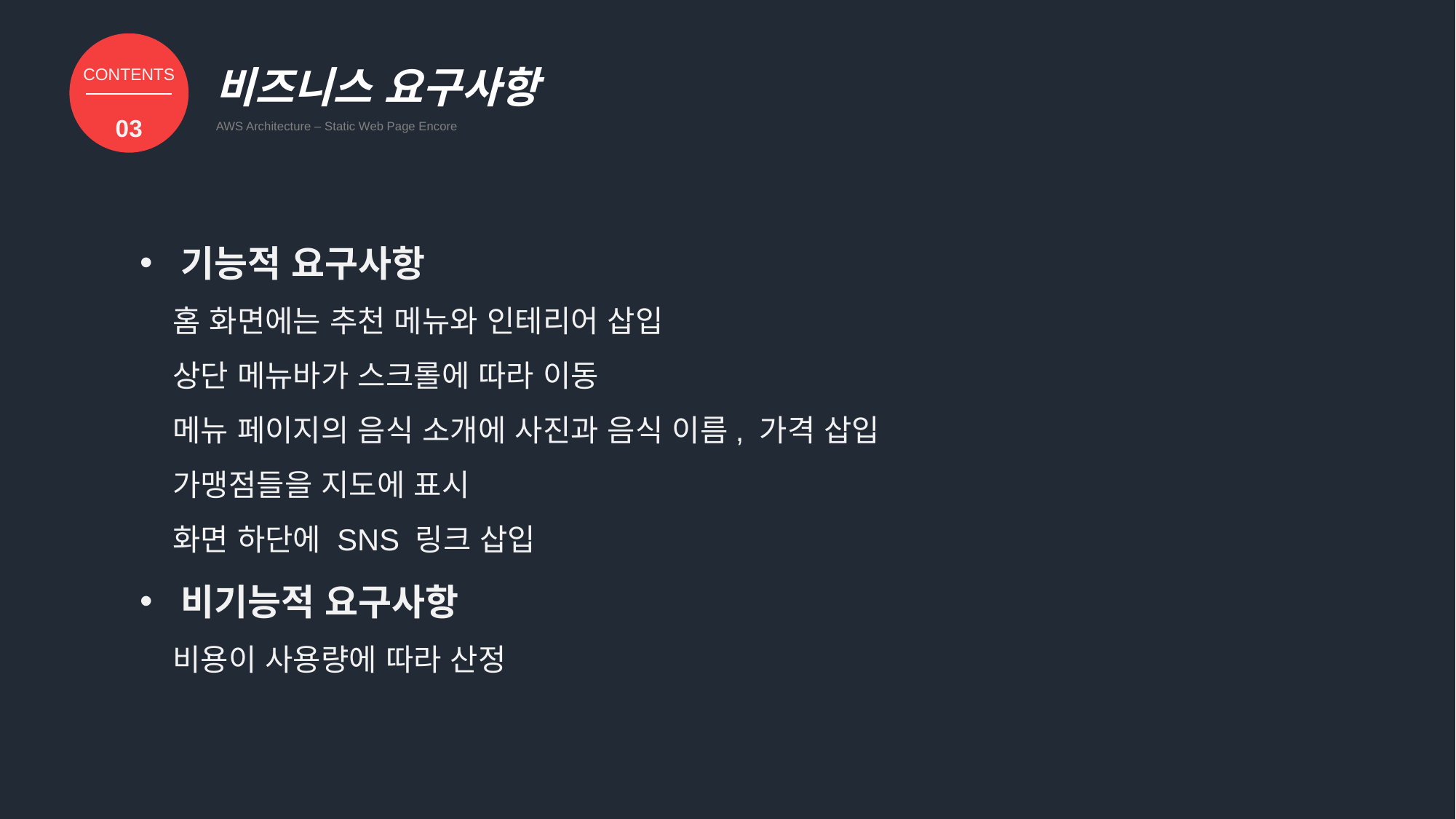

비즈니스 요구사항
AWS Architecture – Static Web Page Encore
CONTENTS
03
기능적 요구사항
   홈 화면에는 추천 메뉴와 인테리어 삽입
   상단 메뉴바가 스크롤에 따라 이동
   메뉴 페이지의 음식 소개에 사진과 음식 이름, 가격 삽입
   가맹점들을 지도에 표시
   화면 하단에 SNS 링크 삽입
비기능적 요구사항
   비용이 사용량에 따라 산정